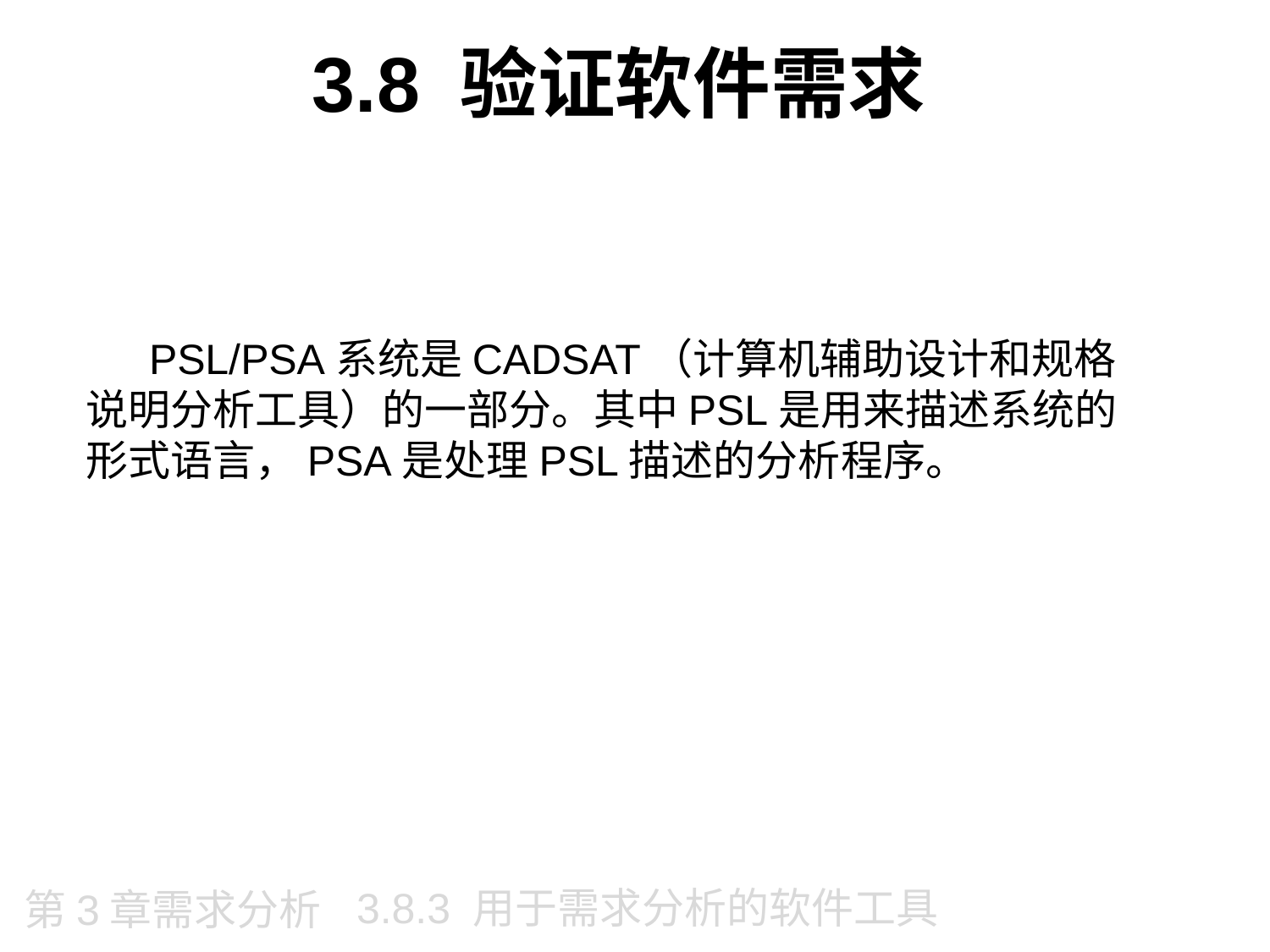

# 3.8 验证软件需求
PSL/PSA系统是CADSAT（计算机辅助设计和规格说明分析工具）的一部分。其中PSL是用来描述系统的形式语言，PSA是处理PSL描述的分析程序。
3.8.3 用于需求分析的软件工具
第3章需求分析